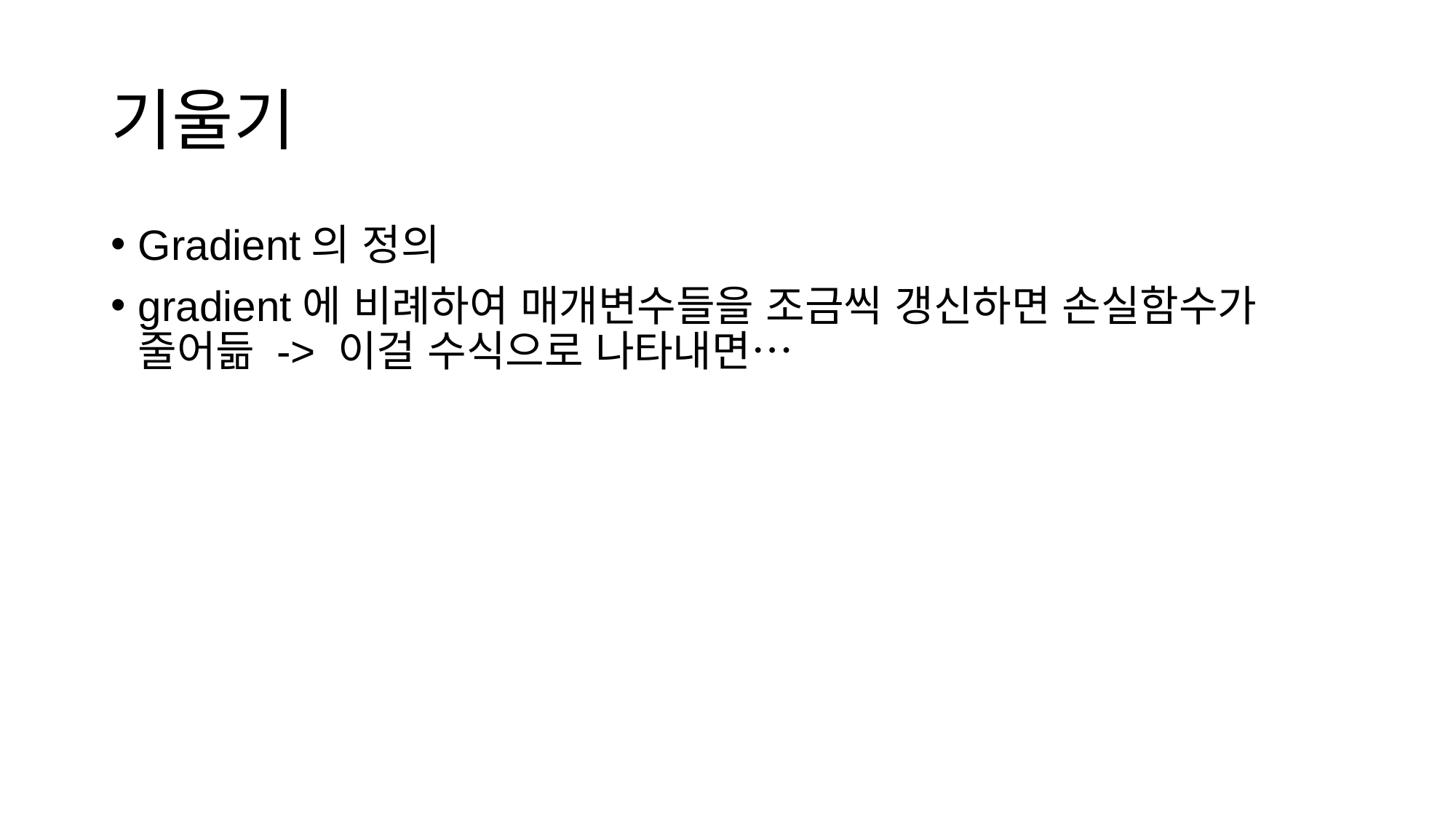

# 기울기
Gradient의 정의
gradient에 비례하여 매개변수들을 조금씩 갱신하면 손실함수가 줄어듦 -> 이걸 수식으로 나타내면…